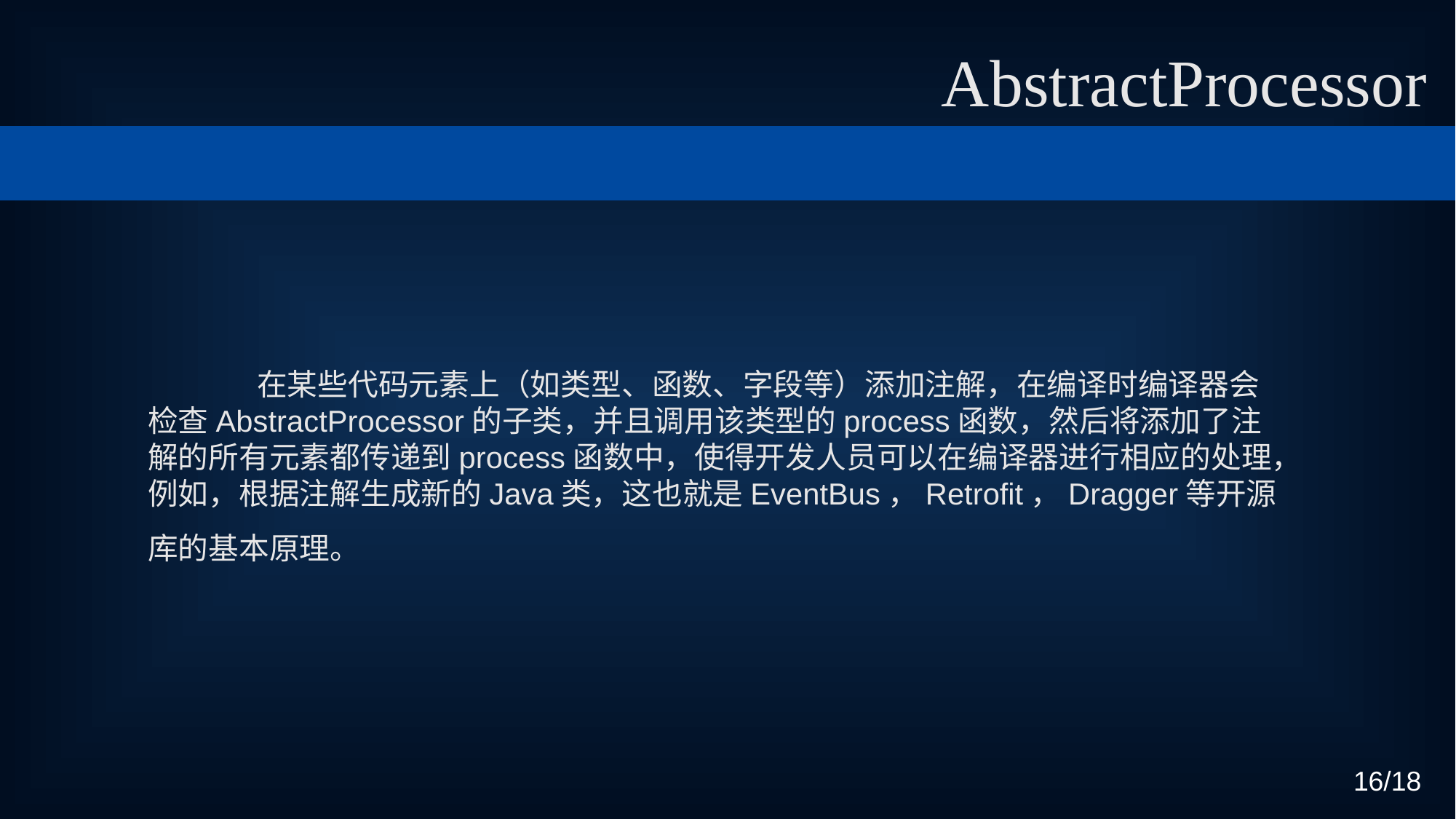

AbstractProcessor

	在某些代码元素上（如类型、函数、字段等）添加注解，在编译时编译器会检查AbstractProcessor的子类，并且调用该类型的process函数，然后将添加了注解的所有元素都传递到process函数中，使得开发人员可以在编译器进行相应的处理，例如，根据注解生成新的Java类，这也就是EventBus，Retrofit，Dragger等开源库的基本原理。
16/18